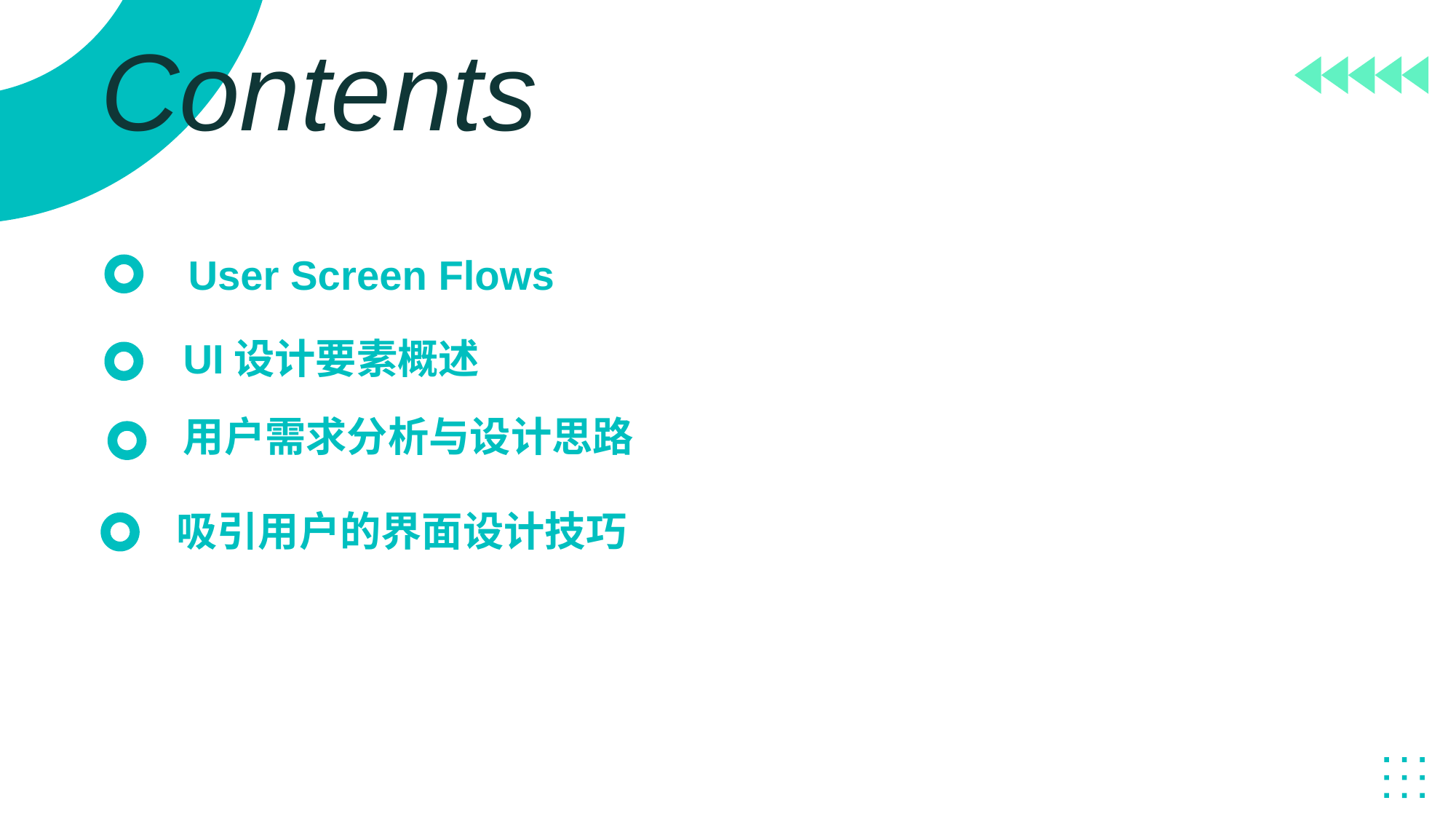

Contents

User Screen Flows

UI设计要素概述

用户需求分析与设计思路

吸引用户的界面设计技巧